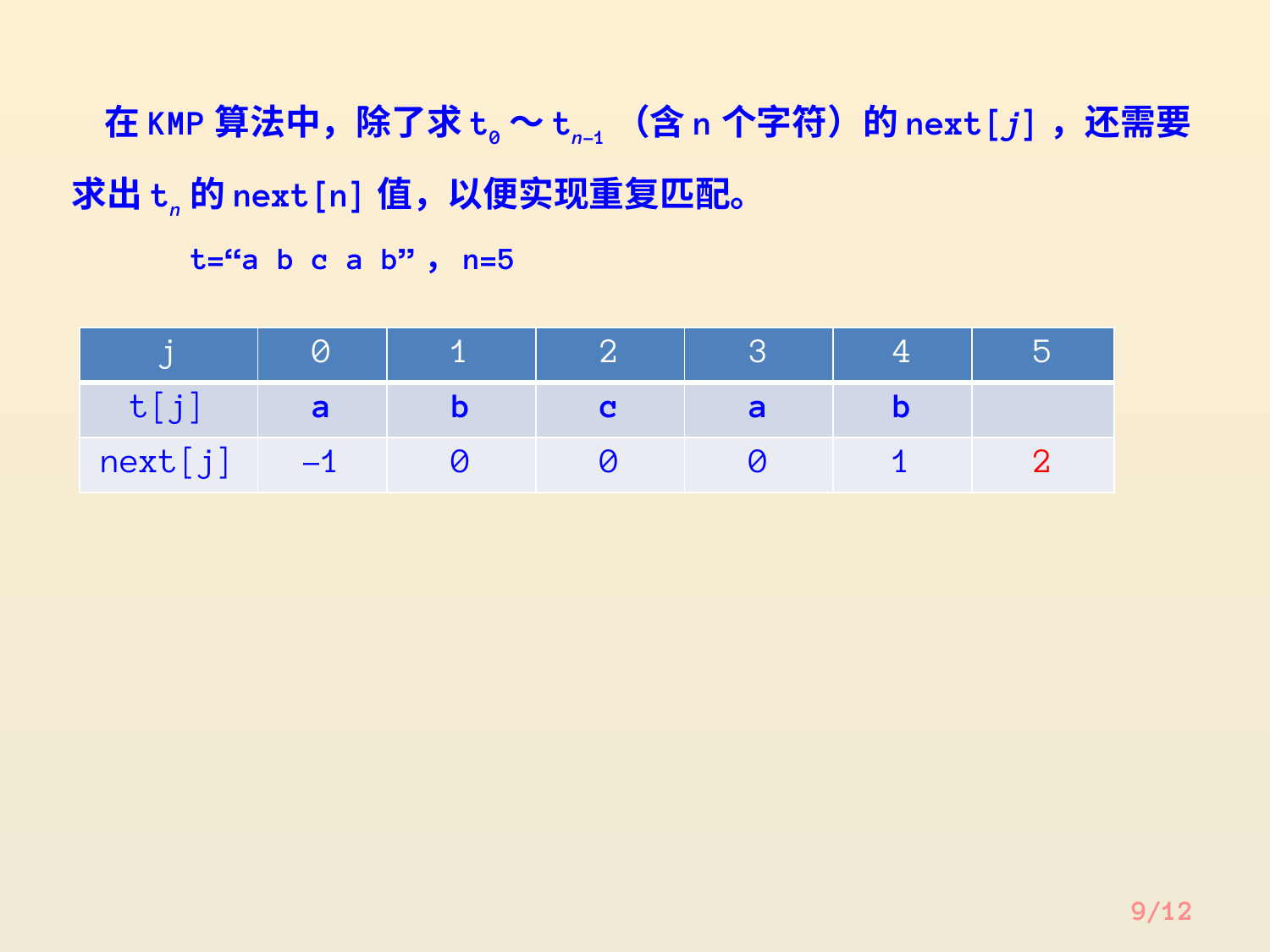

在KMP算法中，除了求t0～tn-1（含n个字符）的next[j]，还需要求出tn的next[n]值，以便实现重复匹配。
t=“a b c a b”，n=5
| j | 0 | 1 | 2 | 3 | 4 | 5 |
| --- | --- | --- | --- | --- | --- | --- |
| t[j] | a | b | c | a | b |  |
| next[j] | -1 | 0 | 0 | 0 | 1 | 2 |
9/12